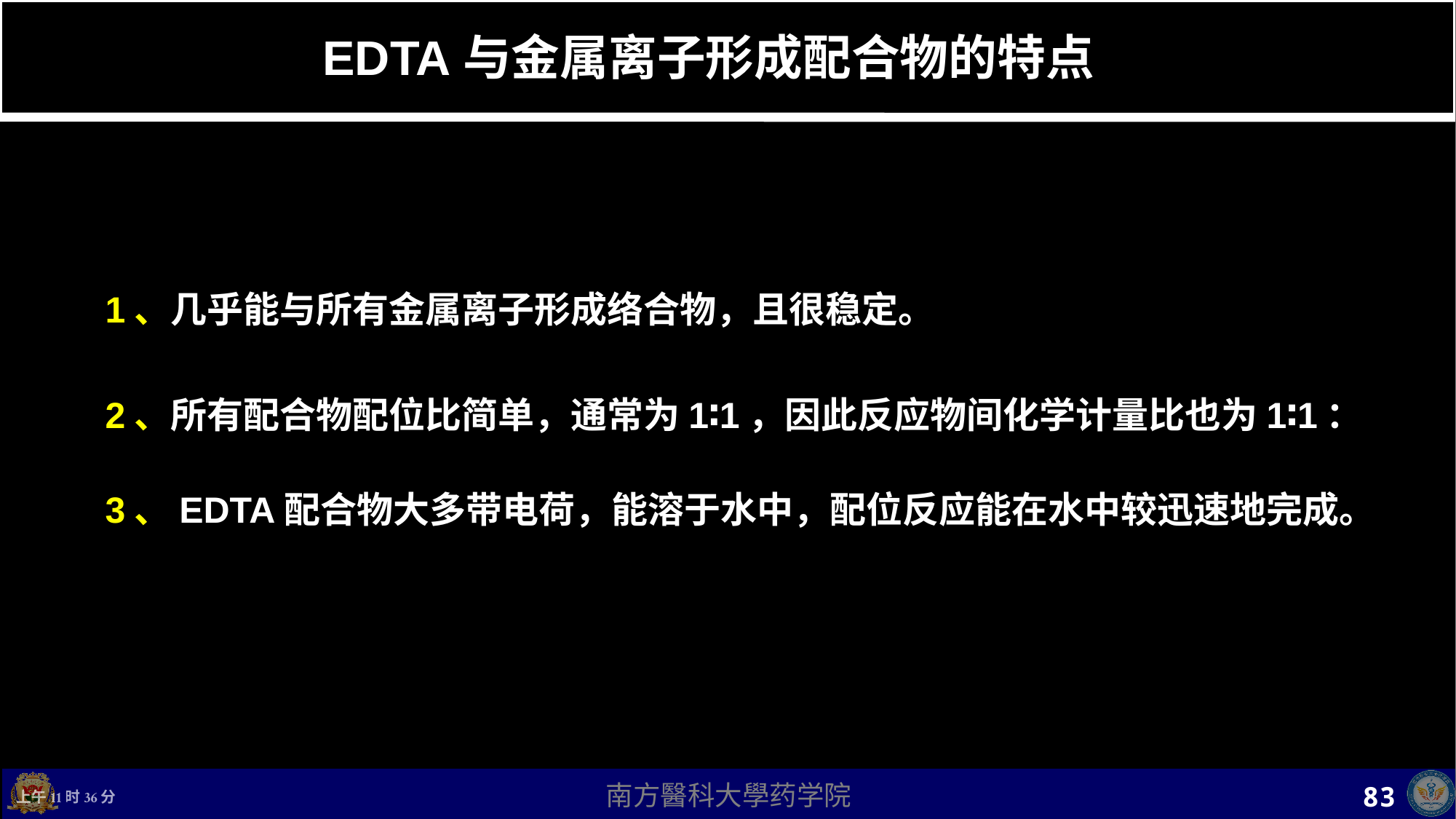

# EDTA与金属离子形成配合物的特点
1、几乎能与所有金属离子形成络合物，且很稳定。
2、所有配合物配位比简单，通常为1∶1，因此反应物间化学计量比也为1∶1：
3、EDTA配合物大多带电荷，能溶于水中，配位反应能在水中较迅速地完成。
上午11时36分
83